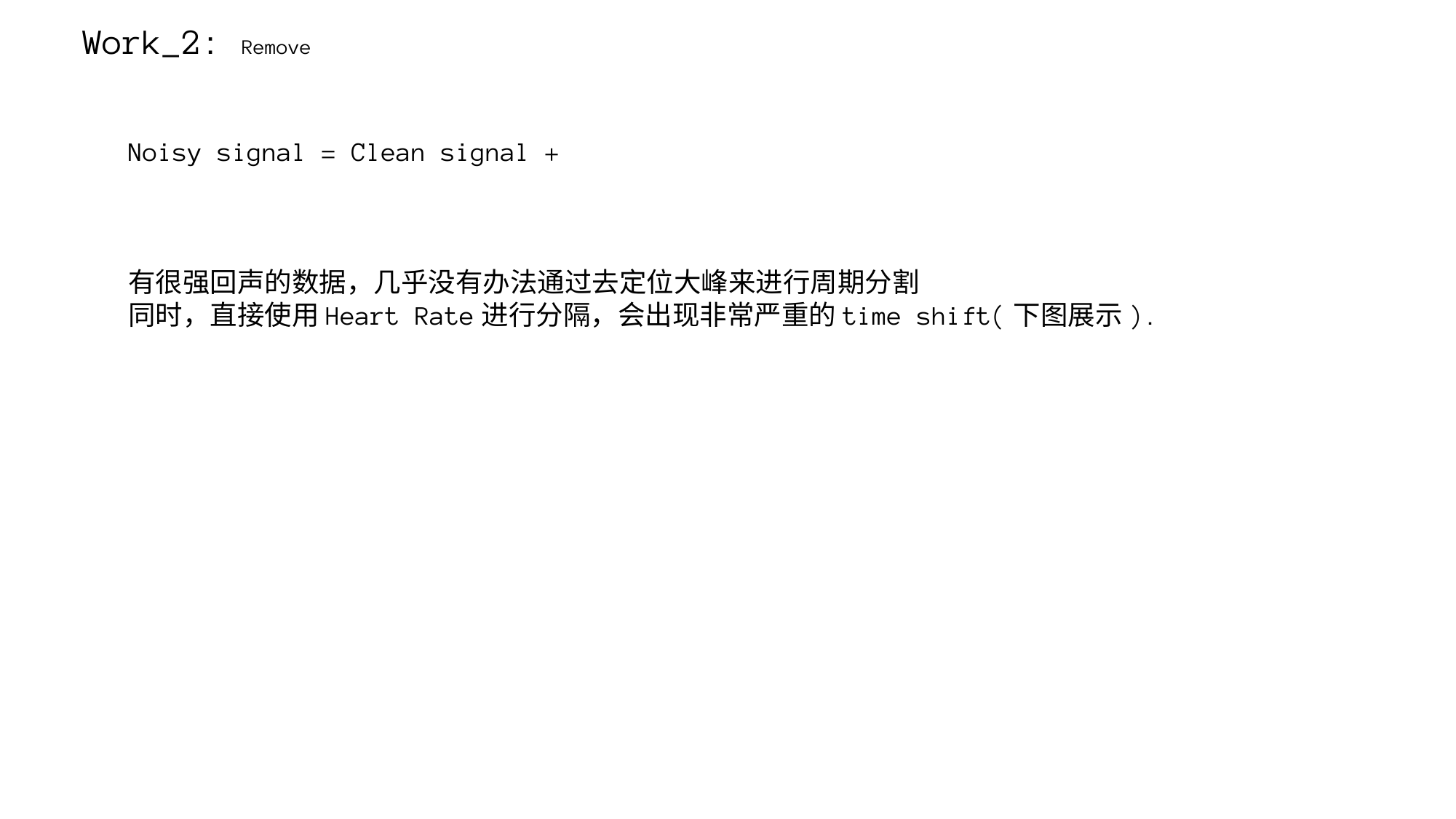

Work_2: Remove
Noisy signal = Clean signal +

有很强回声的数据，几乎没有办法通过去定位大峰来进行周期分割
同时，直接使用Heart Rate进行分隔，会出现非常严重的time shift(下图展示).